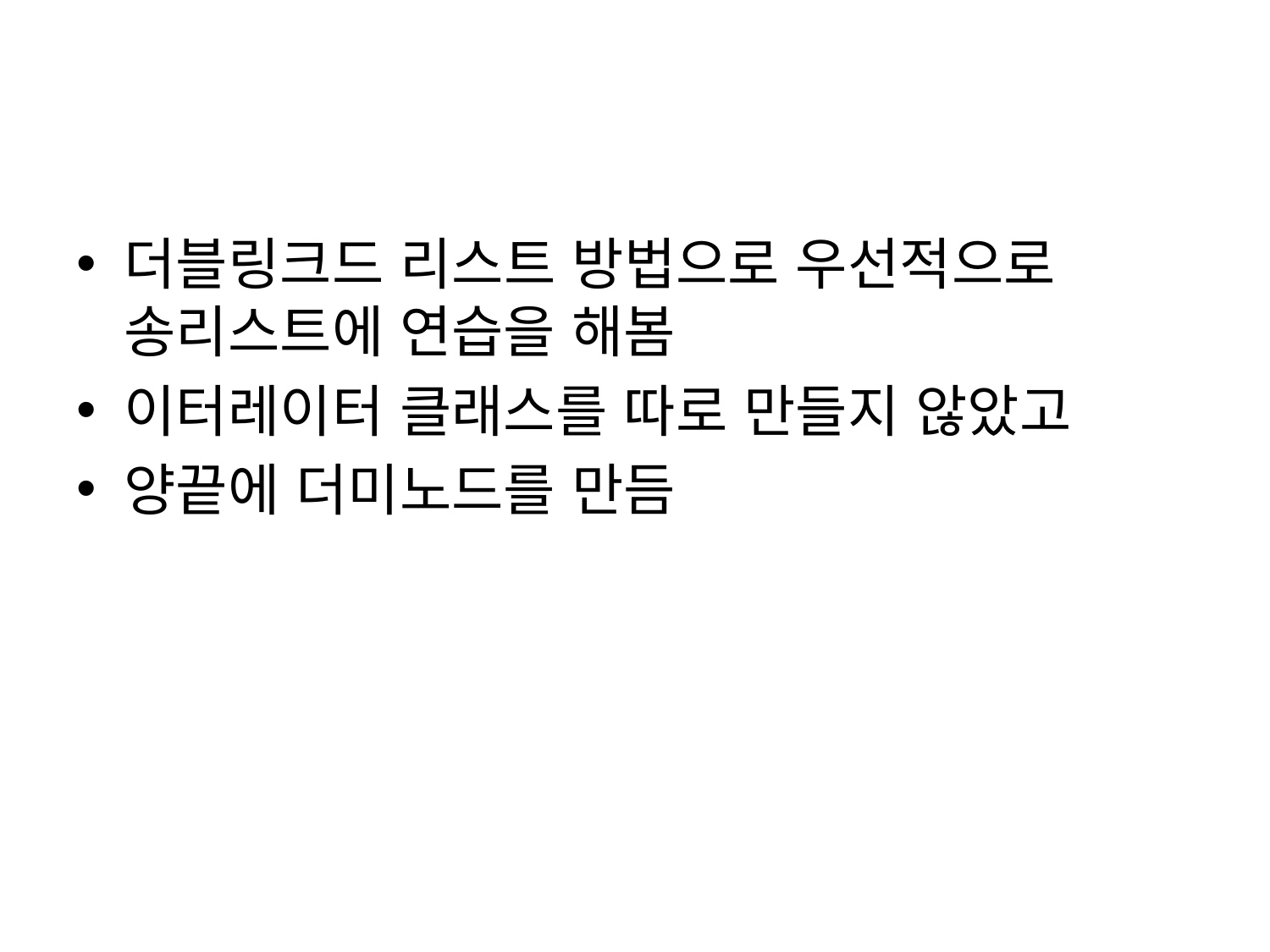

#
더블링크드 리스트 방법으로 우선적으로 송리스트에 연습을 해봄
이터레이터 클래스를 따로 만들지 않았고
양끝에 더미노드를 만듬